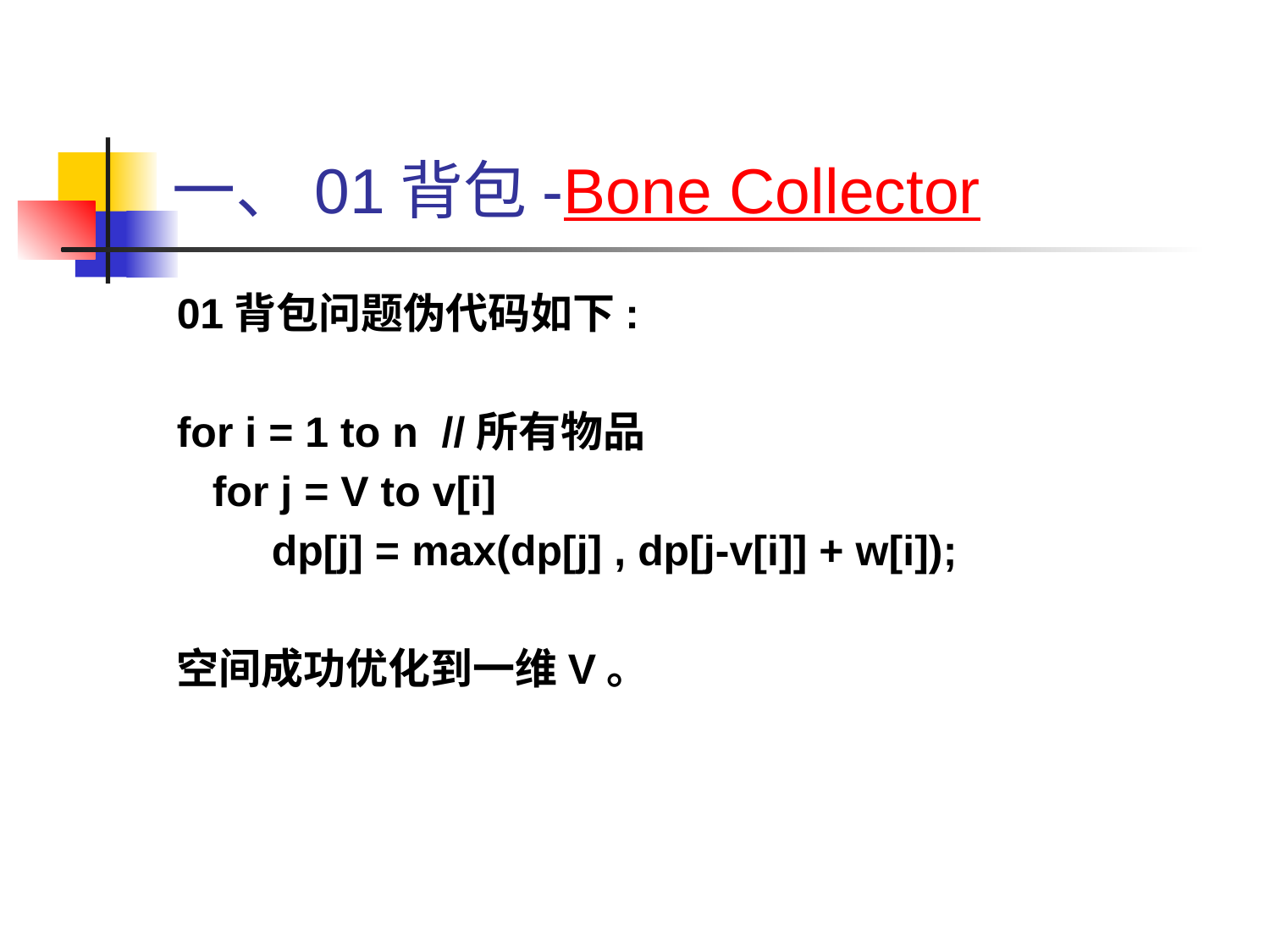

# 一、01背包-Bone Collector
01背包问题伪代码如下:

for i = 1 to n  //所有物品
   for j = V to v[i]
        dp[j] = max(dp[j] , dp[j-v[i]] + w[i]);

空间成功优化到一维V。

12